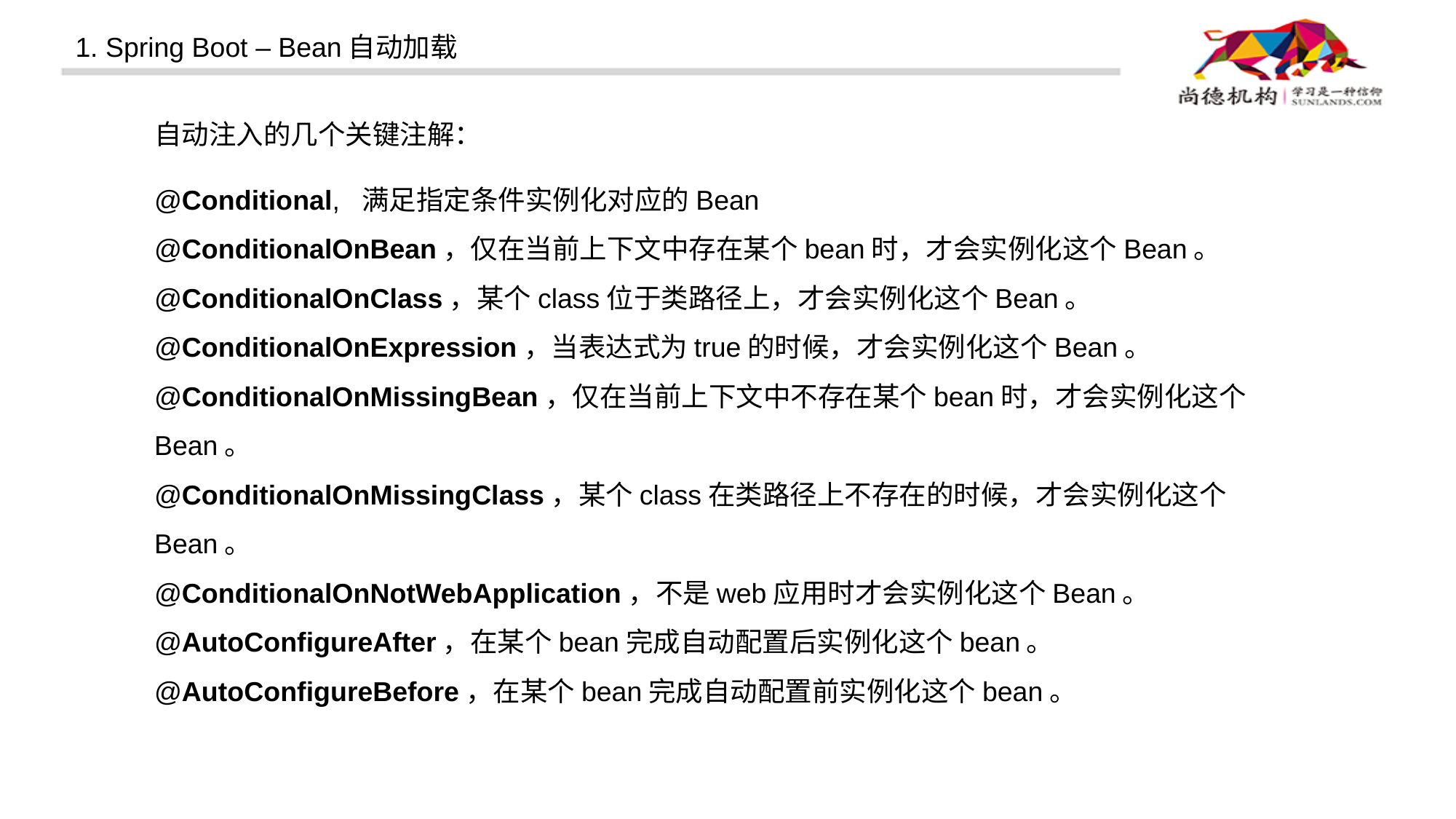

1. Spring Boot – Bean自动加载
自动注入的几个关键注解：

@Conditional,  满足指定条件实例化对应的Bean
@ConditionalOnBean，仅在当前上下文中存在某个bean时，才会实例化这个Bean。
@ConditionalOnClass，某个class位于类路径上，才会实例化这个Bean。
@ConditionalOnExpression，当表达式为true的时候，才会实例化这个Bean。
@ConditionalOnMissingBean，仅在当前上下文中不存在某个bean时，才会实例化这个Bean。
@ConditionalOnMissingClass，某个class在类路径上不存在的时候，才会实例化这个Bean。
@ConditionalOnNotWebApplication，不是web应用时才会实例化这个Bean。
@AutoConfigureAfter，在某个bean完成自动配置后实例化这个bean。
@AutoConfigureBefore，在某个bean完成自动配置前实例化这个bean。